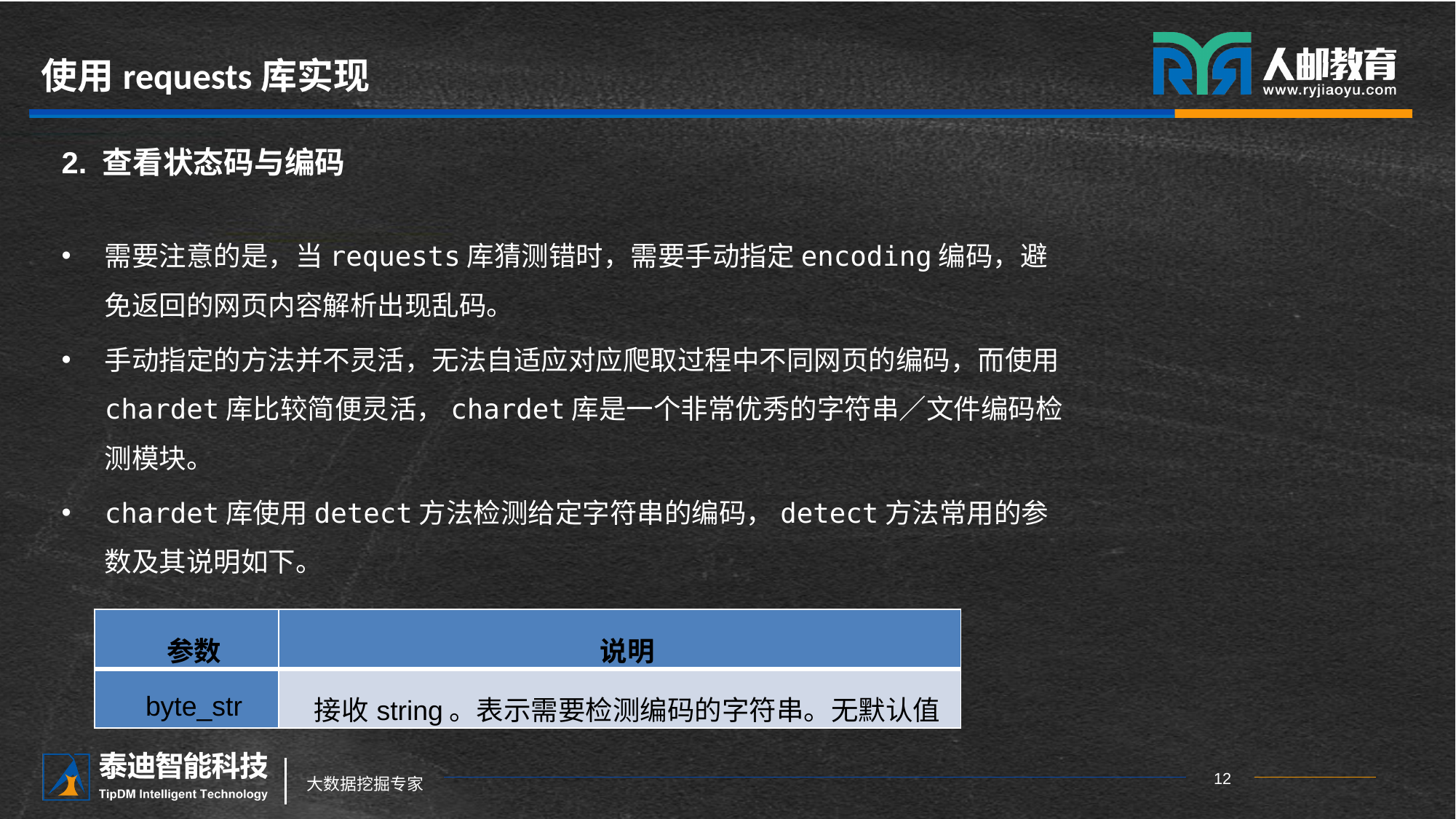

# 使用requests库实现
2. 查看状态码与编码
需要注意的是，当requests库猜测错时，需要手动指定encoding编码，避免返回的网页内容解析出现乱码。
手动指定的方法并不灵活，无法自适应对应爬取过程中不同网页的编码，而使用chardet库比较简便灵活，chardet库是一个非常优秀的字符串∕文件编码检测模块。
chardet库使用detect方法检测给定字符串的编码，detect方法常用的参数及其说明如下。

| 参数 | 说明 |
| --- | --- |
| byte\_str | 接收string。表示需要检测编码的字符串。无默认值 |